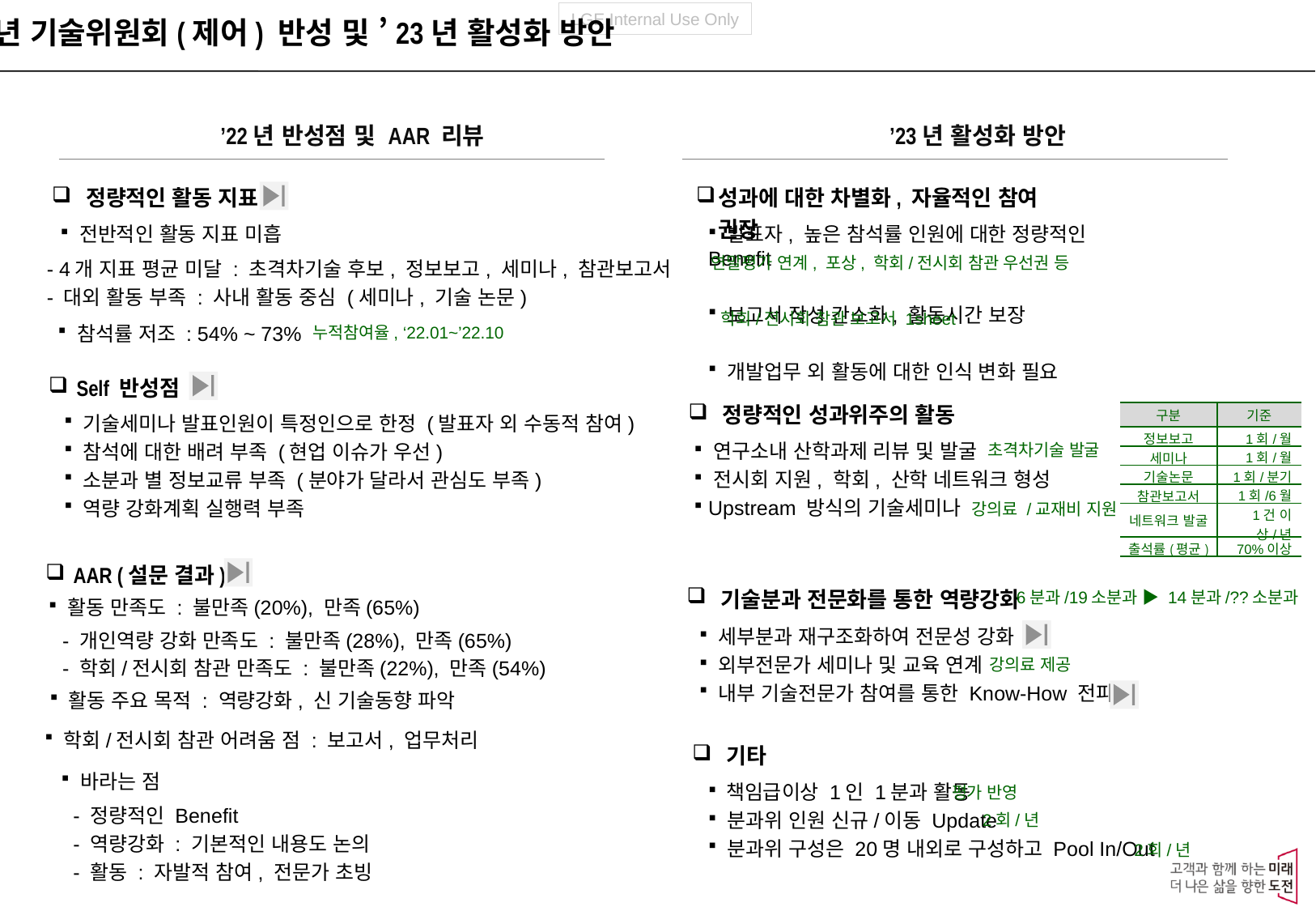

’22년 기술위원회(제어) 반성 및 ’23년 활성화 방안
’22년 반성점 및 AAR 리뷰
’23년 활성화 방안
 정량적인 활동 지표
성과에 대한 차별화, 자율적인 참여 권장

 전반적인 활동 지표 미흡
 발표자, 높은 참석률 인원에 대한 정량적인 Benefit

 보고서 작성 간소화, 활동시간 보장

 개발업무 외 활동에 대한 인식 변화 필요
연말평가 연계, 포상, 학회/전시회 참관 우선권 등
- 4개 지표 평균 미달 : 초격차기술 후보, 정보보고, 세미나, 참관보고서
- 대외 활동 부족 : 사내 활동 중심 (세미나, 기술 논문)
학회/전시회 참관 보고서 1sheet
누적참여율, ‘22.01~’22.10
 참석률 저조 : 54% ~ 73%
 Self 반성점

 정량적인 성과위주의 활동
| 구분 | 기준 |
| --- | --- |
| 정보보고 | 1회/월 |
| 세미나 | 1회/월 |
| 기술논문 | 1회/분기 |
| 참관보고서 | 1회/6월 |
| 네트워크 발굴 | 1건 이상/년 |
| 출석률(평균) | 70%이상 |
 기술세미나 발표인원이 특정인으로 한정 (발표자 외 수동적 참여)
 참석에 대한 배려 부족 (현업 이슈가 우선)
 소분과 별 정보교류 부족 (분야가 달라서 관심도 부족)
 역량 강화계획 실행력 부족
초격차기술 발굴
 연구소내 산학과제 리뷰 및 발굴
 전시회 지원, 학회, 산학 네트워크 형성
 Upstream 방식의 기술세미나
강의료 /교재비 지원
 AAR (설문 결과)

 기술분과 전문화를 통한 역량강화
6분과/19소분과 ▶ 14분과/??소분과
 활동 만족도 : 불만족(20%), 만족(65%)

 세부분과 재구조화하여 전문성 강화
 외부전문가 세미나 및 교육 연계
 내부 기술전문가 참여를 통한 Know-How 전파
- 개인역량 강화 만족도 : 불만족(28%), 만족(65%)
- 학회/전시회 참관 만족도 : 불만족(22%), 만족(54%)
강의료 제공

 활동 주요 목적 : 역량강화, 신 기술동향 파악
 학회/전시회 참관 어려움 점 : 보고서, 업무처리
 기타
 바라는 점
평가 반영
 책임급이상 1인 1분과 활동
 분과위 인원 신규/이동 Update
 분과위 구성은 20명 내외로 구성하고 Pool In/Out
- 정량적인 Benefit
- 역량강화 : 기본적인 내용도 논의
- 활동 : 자발적 참여, 전문가 초빙
2회/년
2회/년